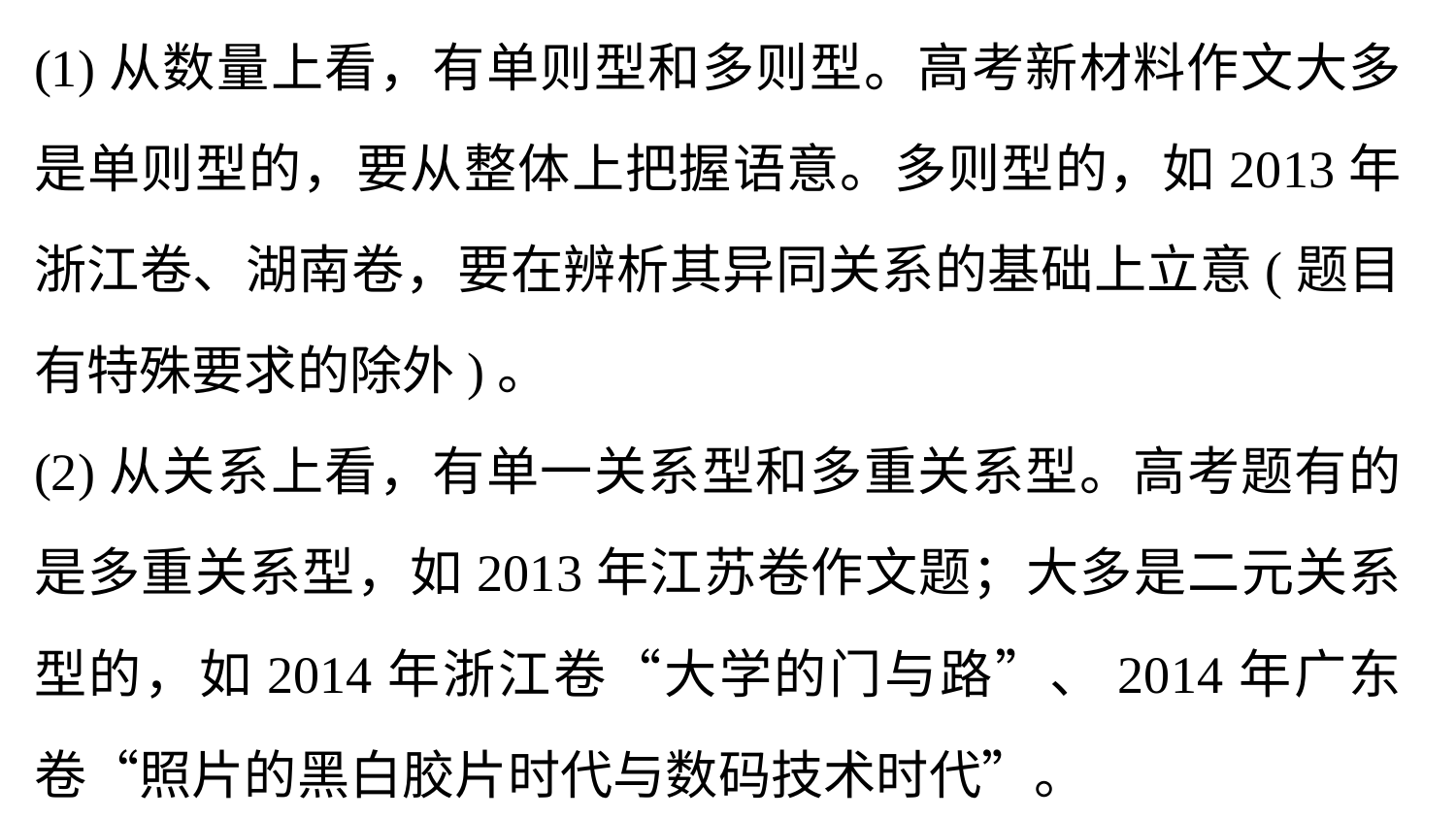

(1)从数量上看，有单则型和多则型。高考新材料作文大多是单则型的，要从整体上把握语意。多则型的，如2013年浙江卷、湖南卷，要在辨析其异同关系的基础上立意(题目有特殊要求的除外)。
(2)从关系上看，有单一关系型和多重关系型。高考题有的是多重关系型，如2013年江苏卷作文题；大多是二元关系型的，如2014年浙江卷“大学的门与路”、2014年广东卷“照片的黑白胶片时代与数码技术时代”。